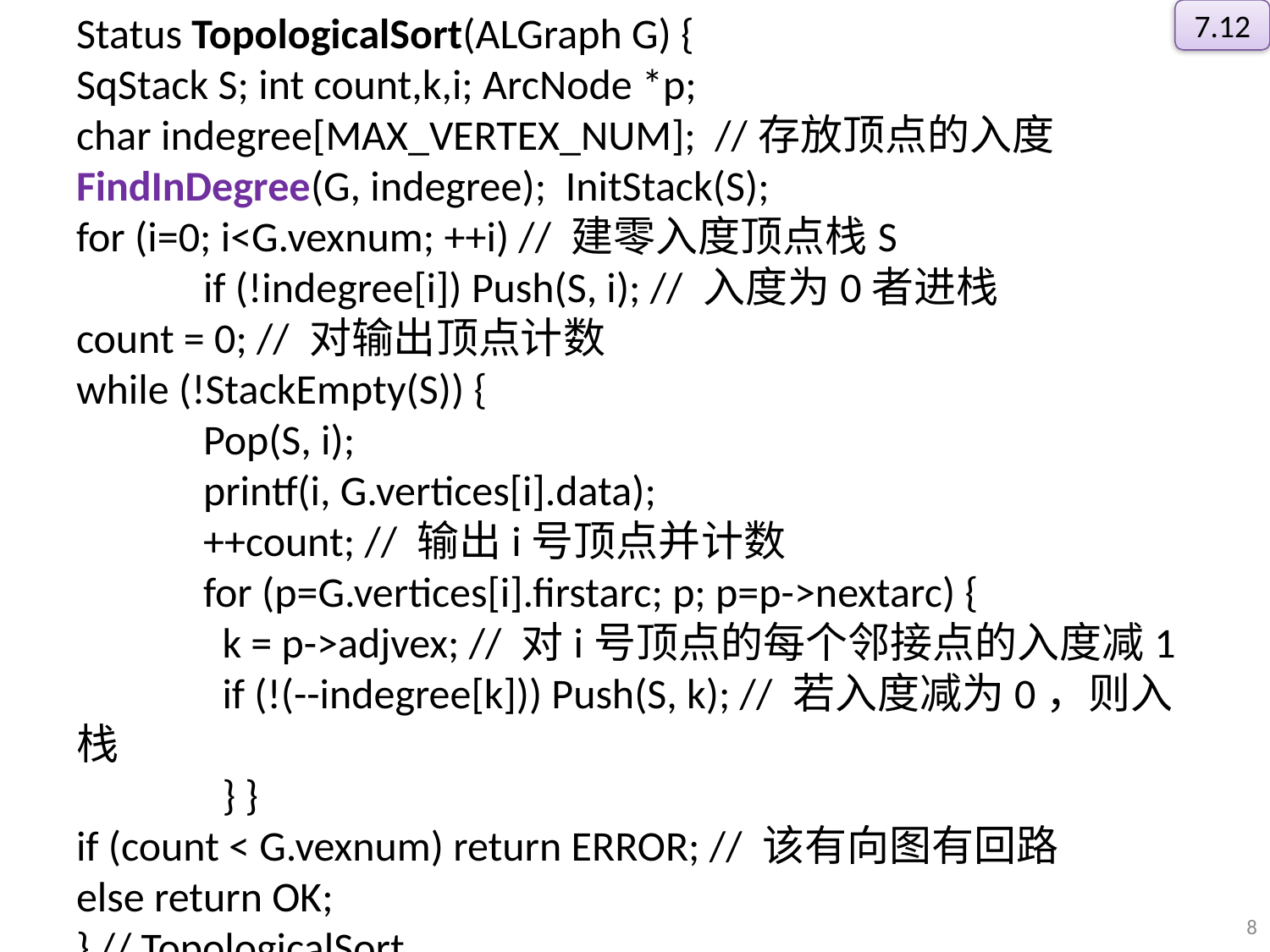

Status TopologicalSort(ALGraph G) {
SqStack S; int count,k,i; ArcNode *p;
char indegree[MAX_VERTEX_NUM];  //存放顶点的入度
FindInDegree(G, indegree);  InitStack(S);
for (i=0; i<G.vexnum; ++i) // 建零入度顶点栈S
	if (!indegree[i]) Push(S, i); // 入度为0者进栈
count = 0; // 对输出顶点计数
while (!StackEmpty(S)) {
	Pop(S, i);
	printf(i, G.vertices[i].data);
	++count; // 输出i号顶点并计数
	for (p=G.vertices[i].firstarc; p; p=p->nextarc) {
	  k = p->adjvex; // 对i号顶点的每个邻接点的入度减1
	  if (!(--indegree[k])) Push(S, k); // 若入度减为0，则入栈
 	  } }
if (count < G.vexnum) return ERROR; // 该有向图有回路
else return OK;
} // TopologicalSort
7.12
8